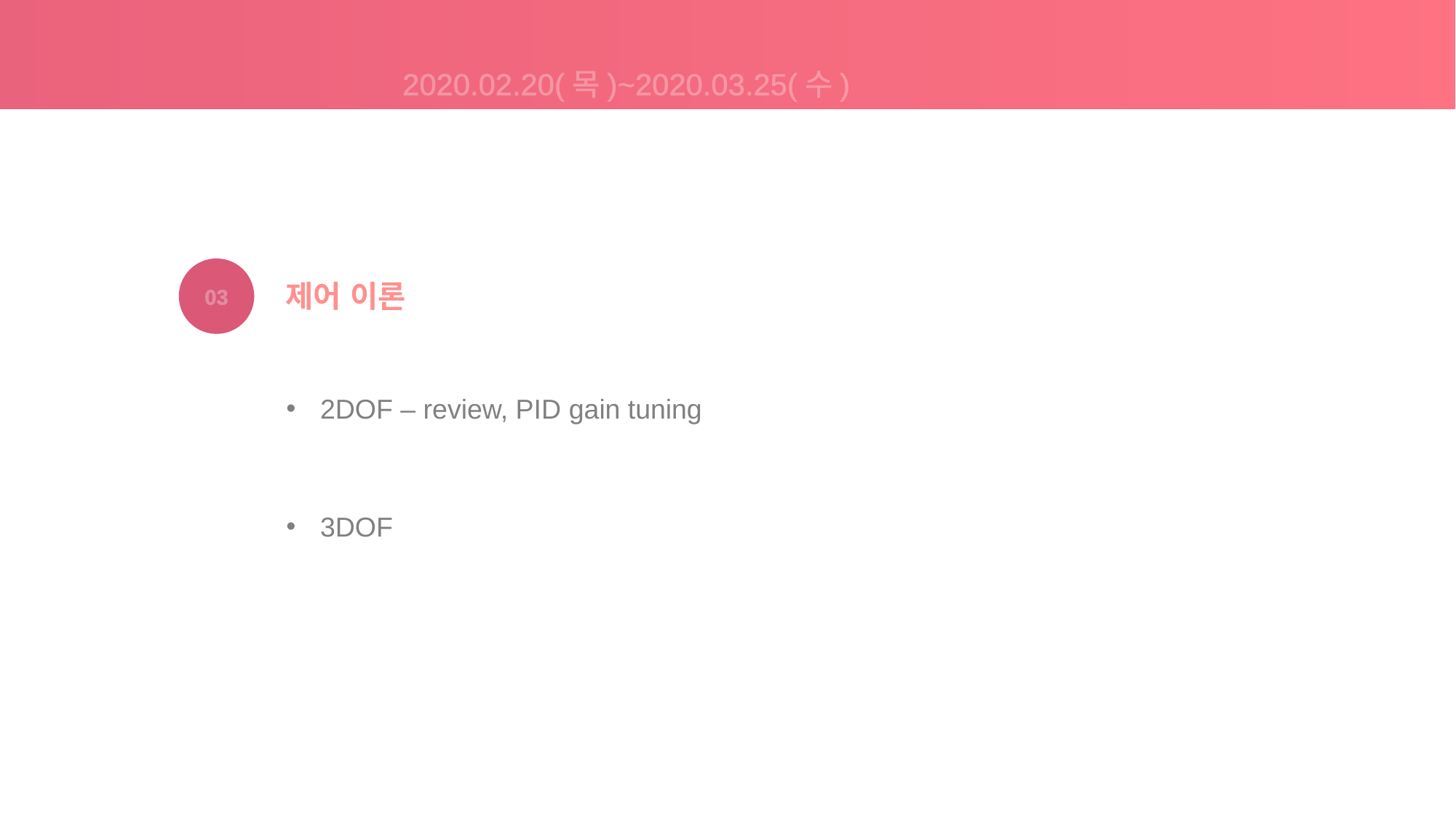

2020.02.20(목)~2020.03.25(수)
03
제어 이론
2DOF – review, PID gain tuning

3DOF